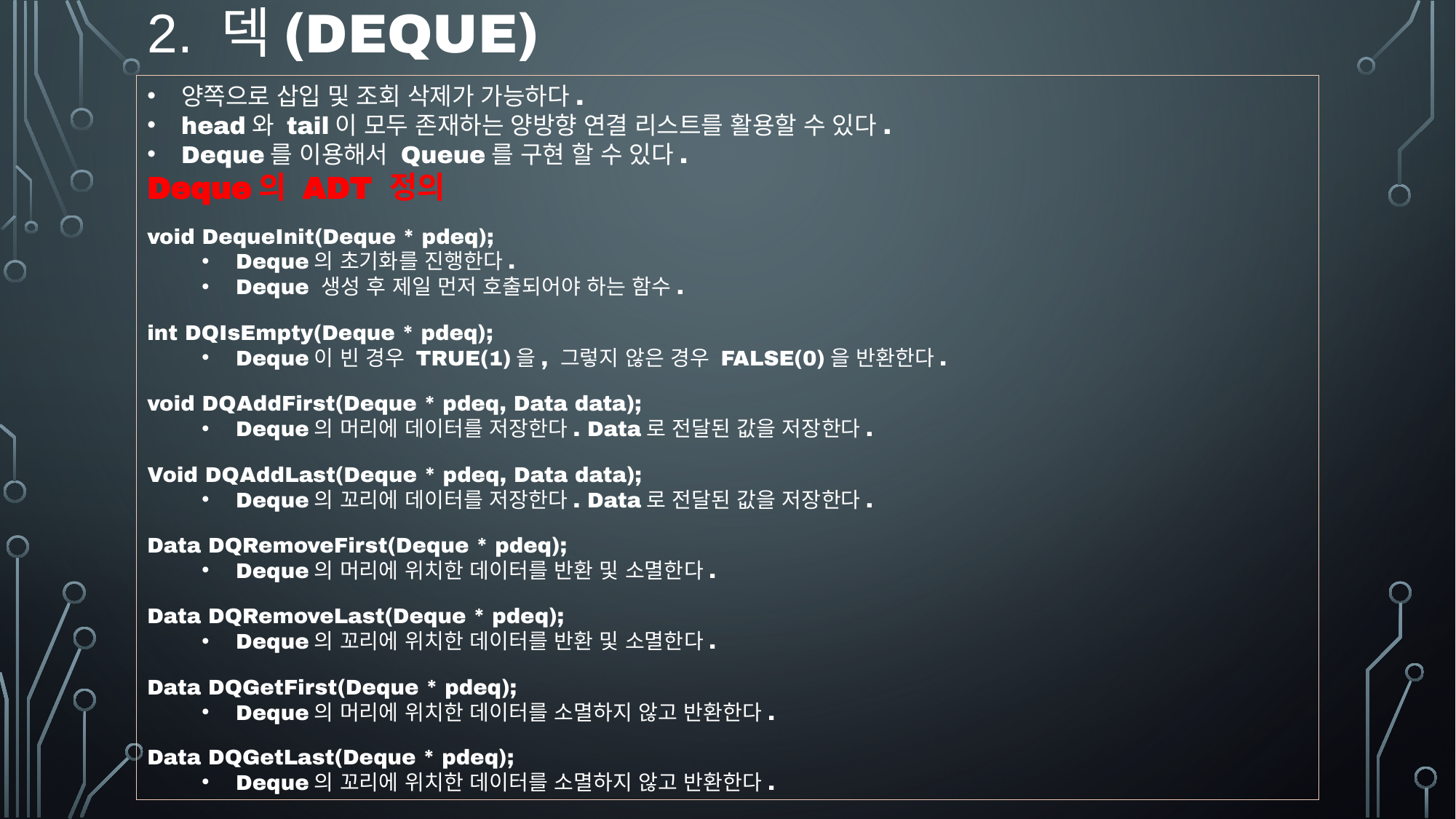

# 2. 덱(Deque)
양쪽으로 삽입 및 조회 삭제가 가능하다.
head와 tail이 모두 존재하는 양방향 연결 리스트를 활용할 수 있다.
Deque를 이용해서 Queue를 구현 할 수 있다.
Deque의 ADT 정의

void DequeInit(Deque * pdeq);
Deque의 초기화를 진행한다.
Deque 생성 후 제일 먼저 호출되어야 하는 함수.

int DQIsEmpty(Deque * pdeq);
Deque이 빈 경우 TRUE(1)을, 그렇지 않은 경우 FALSE(0)을 반환한다.

void DQAddFirst(Deque * pdeq, Data data);
Deque의 머리에 데이터를 저장한다. Data로 전달된 값을 저장한다.

Void DQAddLast(Deque * pdeq, Data data);
Deque의 꼬리에 데이터를 저장한다. Data로 전달된 값을 저장한다.

Data DQRemoveFirst(Deque * pdeq);
Deque의 머리에 위치한 데이터를 반환 및 소멸한다.

Data DQRemoveLast(Deque * pdeq);
Deque의 꼬리에 위치한 데이터를 반환 및 소멸한다.

Data DQGetFirst(Deque * pdeq);
Deque의 머리에 위치한 데이터를 소멸하지 않고 반환한다.

Data DQGetLast(Deque * pdeq);
Deque의 꼬리에 위치한 데이터를 소멸하지 않고 반환한다.